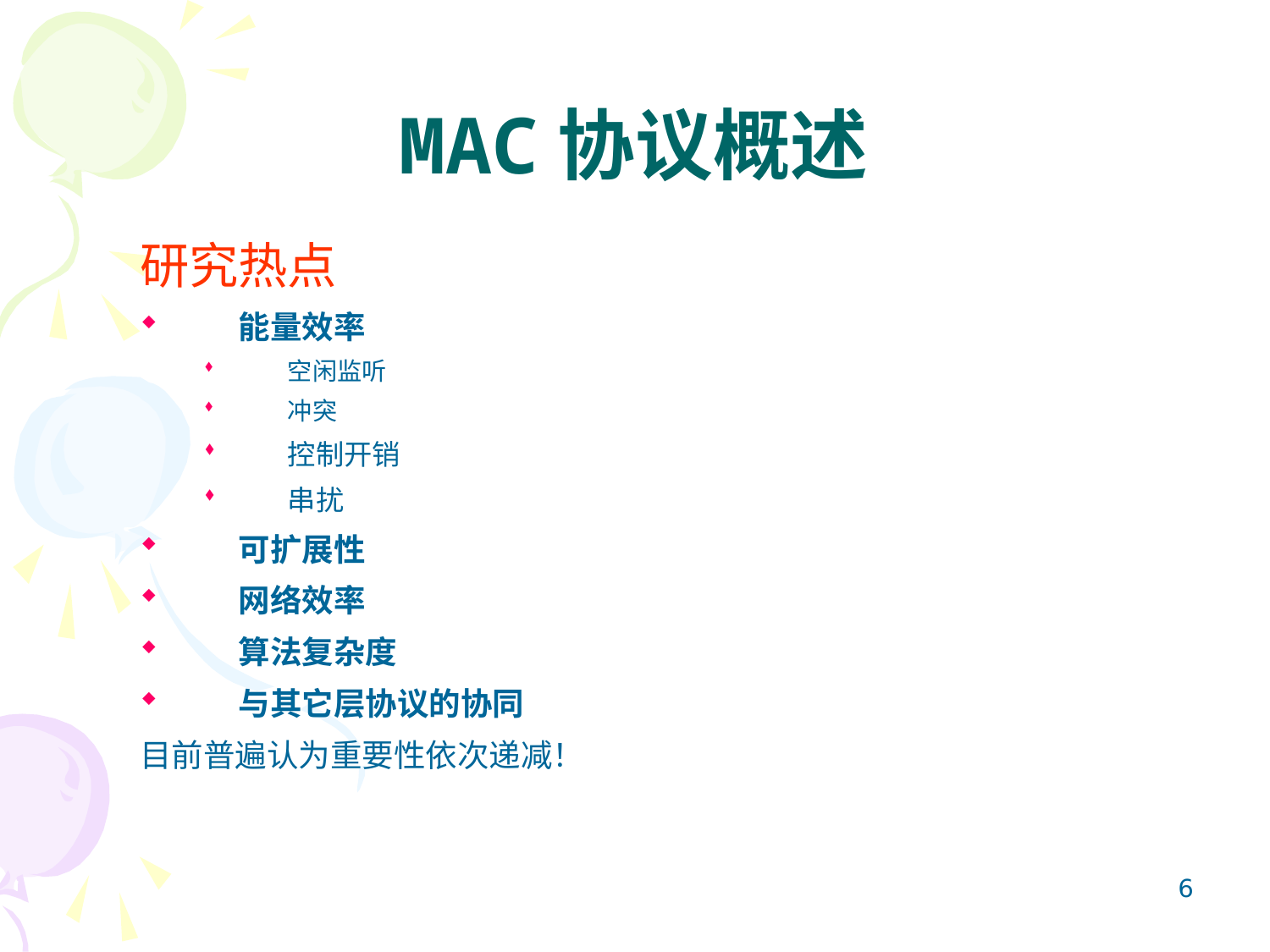

# MAC协议概述
研究热点
能量效率
空闲监听
冲突
控制开销
串扰
可扩展性
网络效率
算法复杂度
与其它层协议的协同
目前普遍认为重要性依次递减！
6